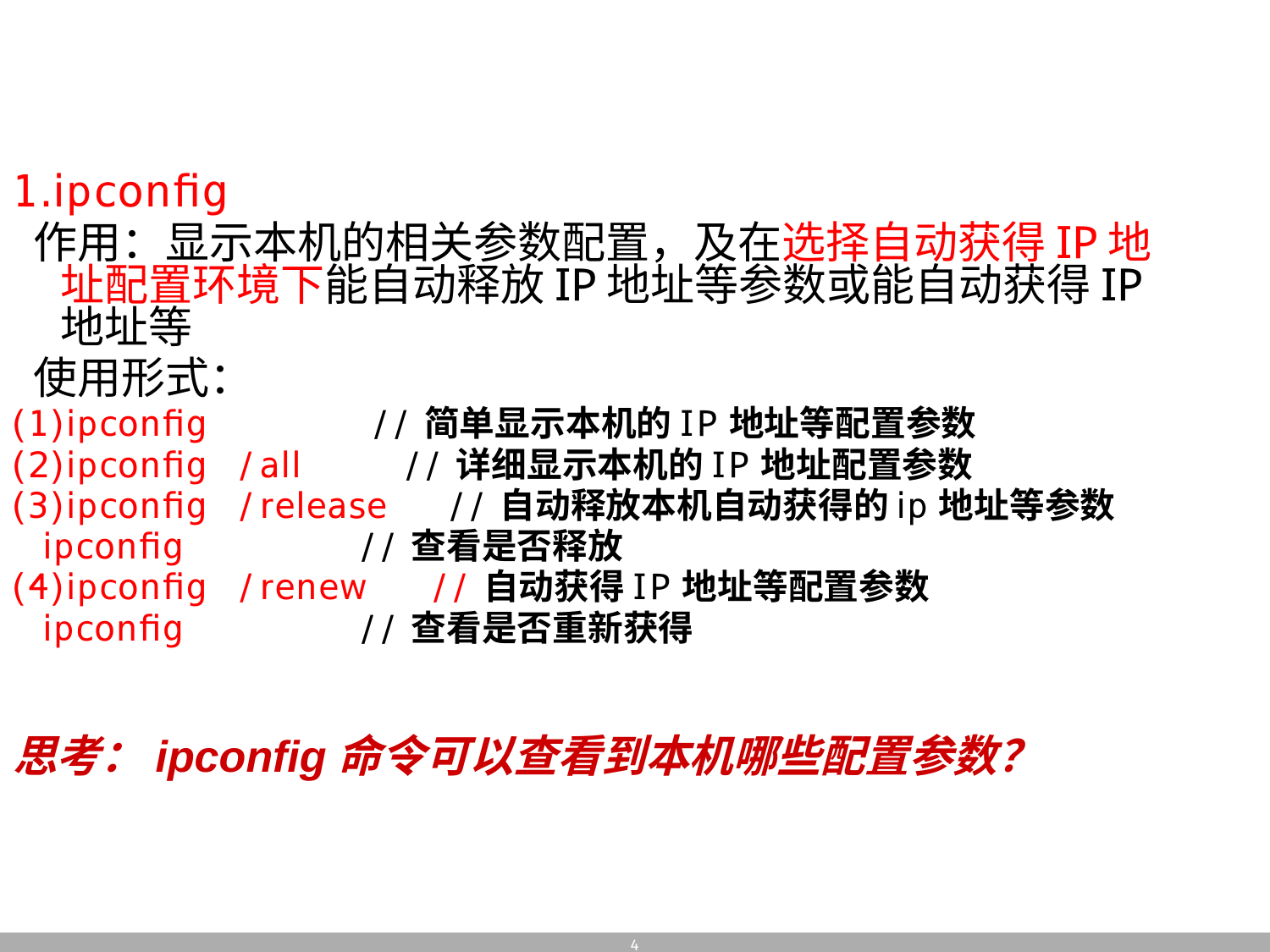

1.ipconfig
 作用：显示本机的相关参数配置，及在选择自动获得IP地址配置环境下能自动释放IP地址等参数或能自动获得IP地址等
 使用形式：
(1)ipconfig                //简单显示本机的IP地址等配置参数
(2)ipconfig   /all          //详细显示本机的IP地址配置参数
(3)ipconfig   /release      //自动释放本机自动获得的ip地址等参数
   ipconfig                 //查看是否释放
(4)ipconfig   /renew      //自动获得IP地址等配置参数
   ipconfig                 //查看是否重新获得

思考：ipconfig命令可以查看到本机哪些配置参数？